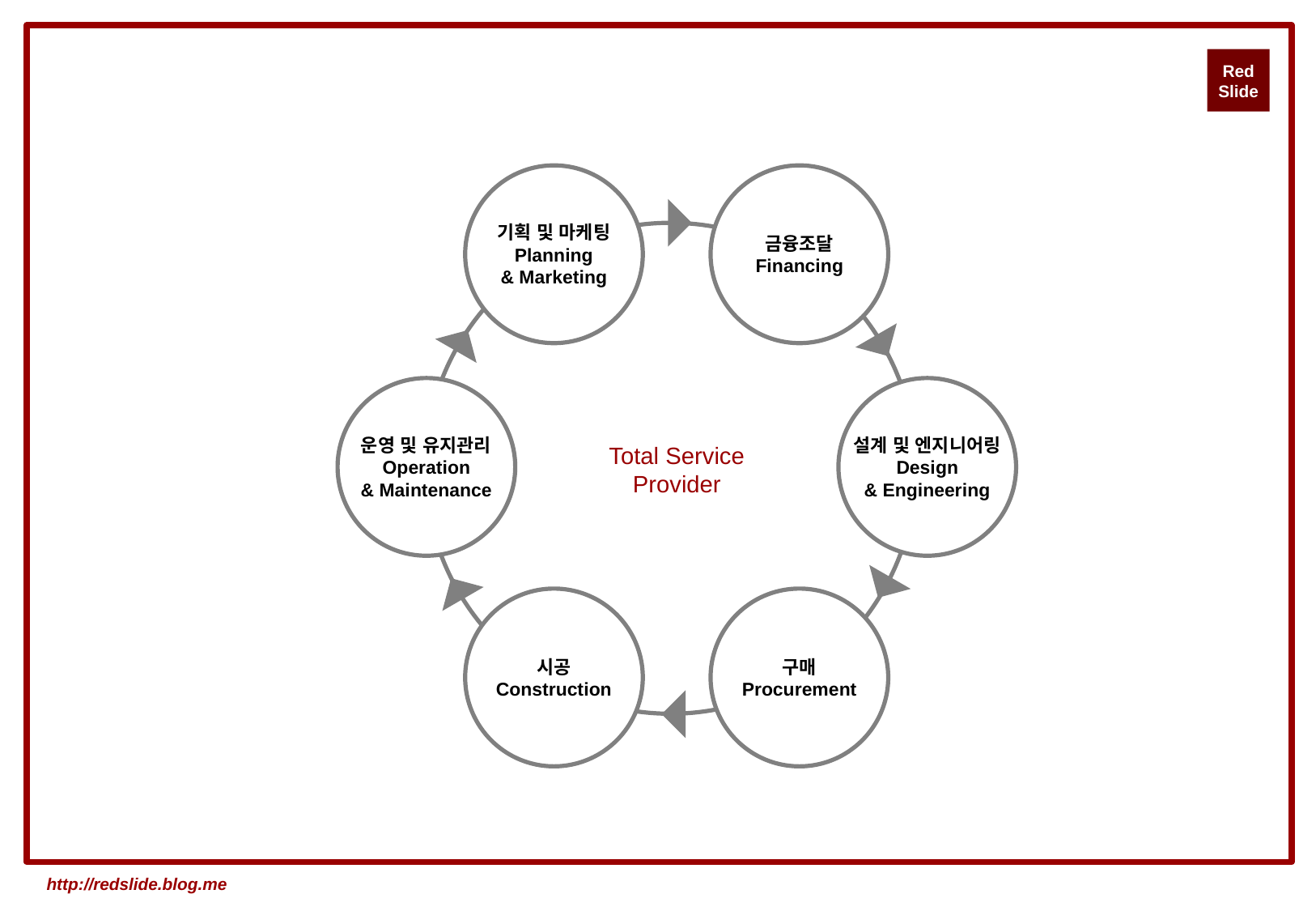

기획 및 마케팅
Planning
& Marketing
금융조달
Financing

운영 및 유지관리
Operation
& Maintenance
설계 및 엔지니어링
Design
& Engineering
Total Service
Provider

시공
Construction
구매
Procurement